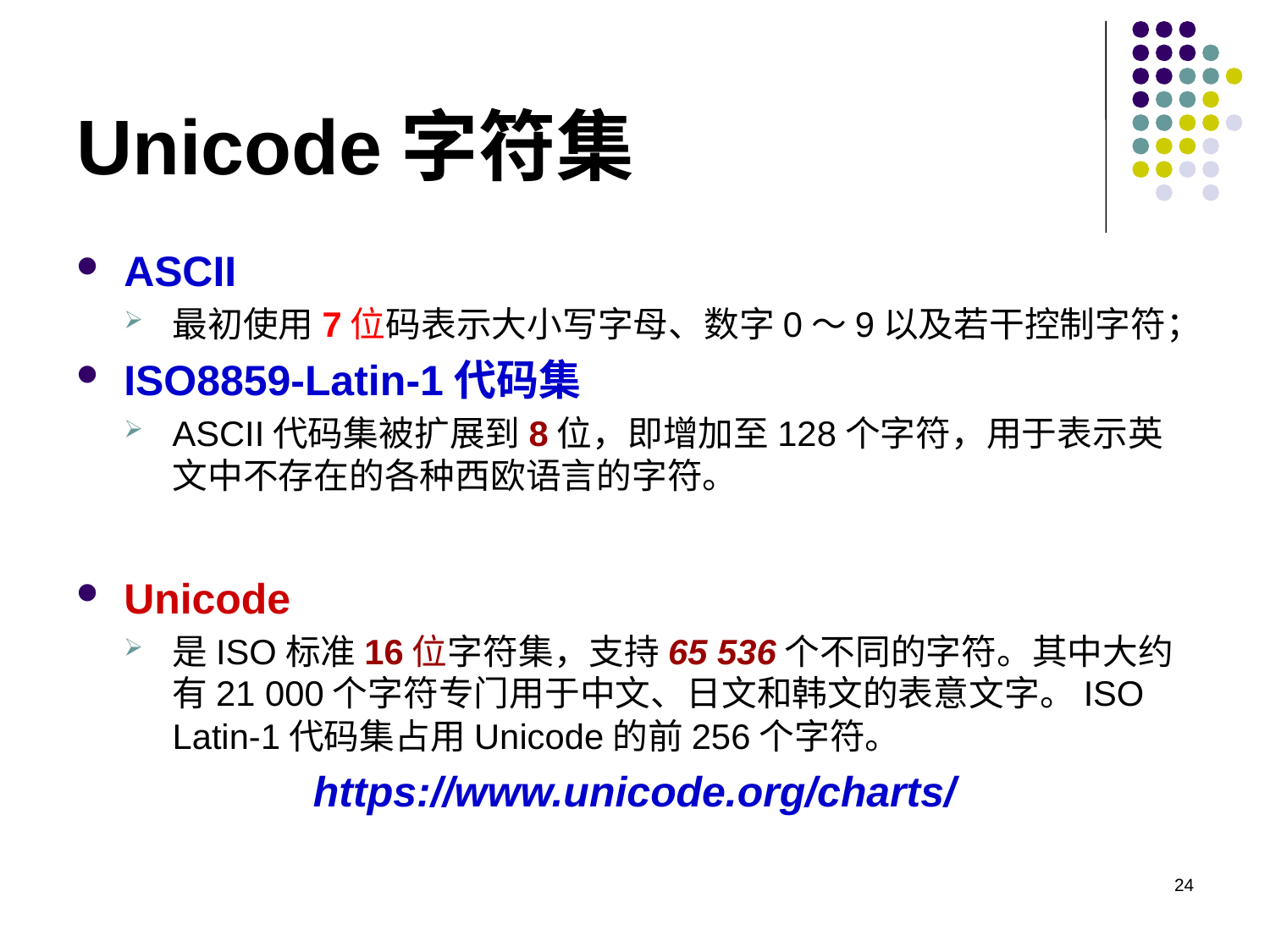

# Unicode字符集
ASCII
最初使用7位码表示大小写字母、数字0～9以及若干控制字符；
ISO8859-Latin-1代码集
ASCII代码集被扩展到8位，即增加至128个字符，用于表示英文中不存在的各种西欧语言的字符。

Unicode
是ISO标准16位字符集，支持65 536个不同的字符。其中大约有21 000个字符专门用于中文、日文和韩文的表意文字。ISO Latin-1代码集占用Unicode的前256个字符。
https://www.unicode.org/charts/
24